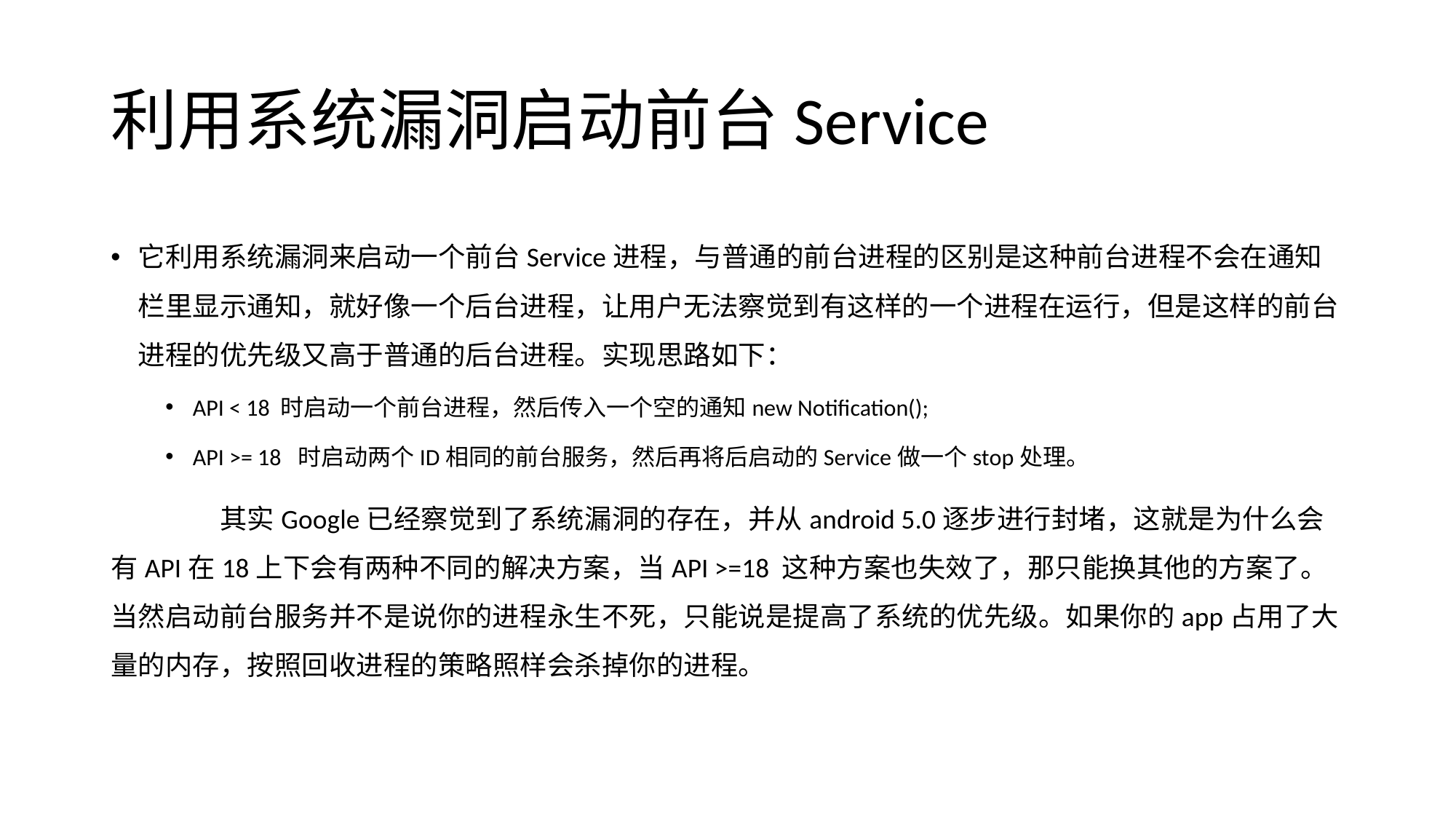

# 利用系统漏洞启动前台Service
它利用系统漏洞来启动一个前台Service进程，与普通的前台进程的区别是这种前台进程不会在通知栏里显示通知，就好像一个后台进程，让用户无法察觉到有这样的一个进程在运行，但是这样的前台进程的优先级又高于普通的后台进程。实现思路如下：
API < 18 时启动一个前台进程，然后传入一个空的通知new Notification();
API >= 18  时启动两个ID相同的前台服务，然后再将后启动的Service做一个stop处理。
	其实Google已经察觉到了系统漏洞的存在，并从android 5.0逐步进行封堵，这就是为什么会有API在18上下会有两种不同的解决方案，当API >=18 这种方案也失效了，那只能换其他的方案了。当然启动前台服务并不是说你的进程永生不死，只能说是提高了系统的优先级。如果你的app占用了大量的内存，按照回收进程的策略照样会杀掉你的进程。